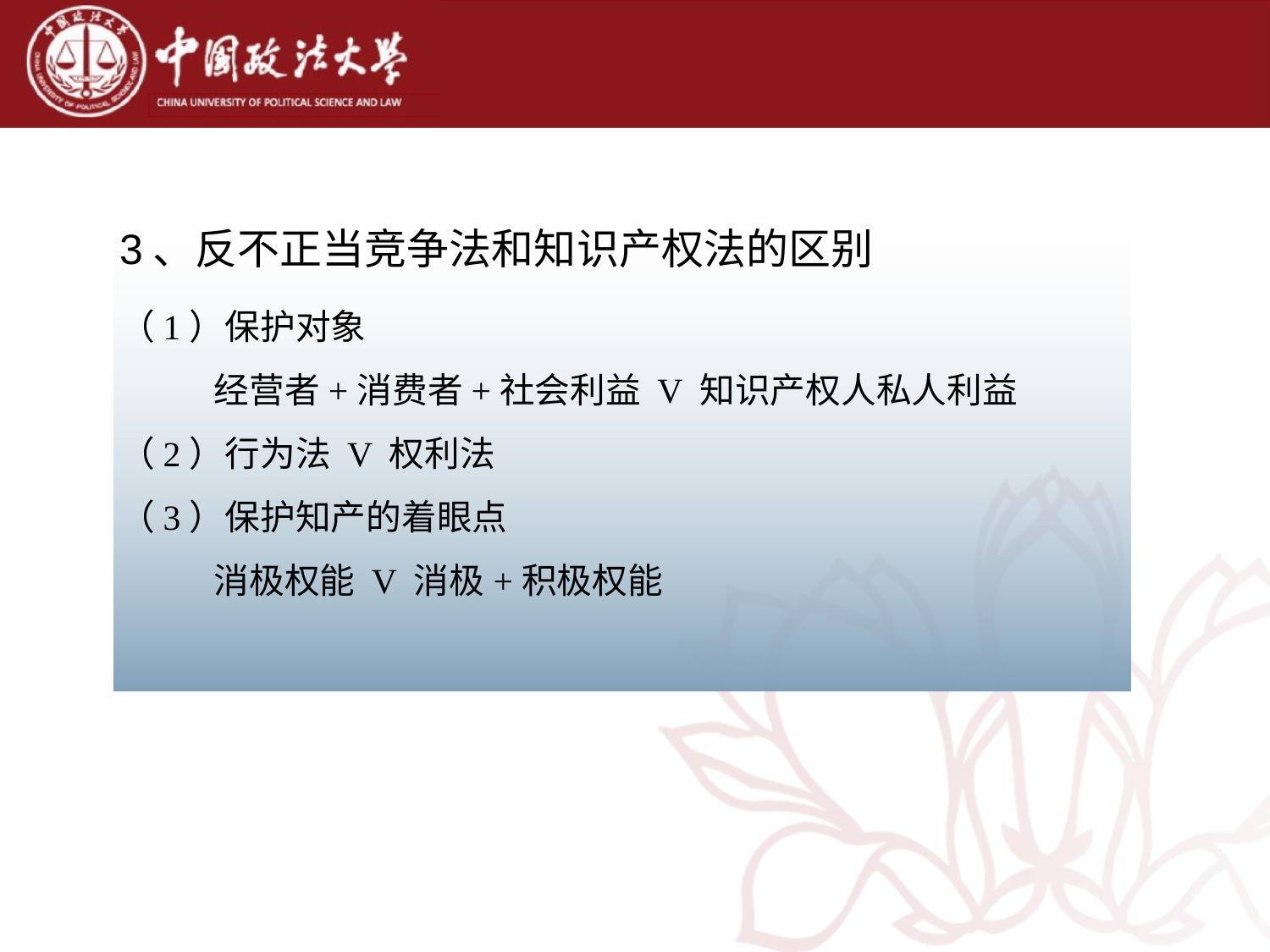

3、反不正当竞争法和知识产权法的区别
（1）保护对象
           经营者+消费者+社会利益 V 知识产权人私人利益
（2）行为法 V 权利法
（3）保护知产的着眼点
           消极权能 V 消极+积极权能